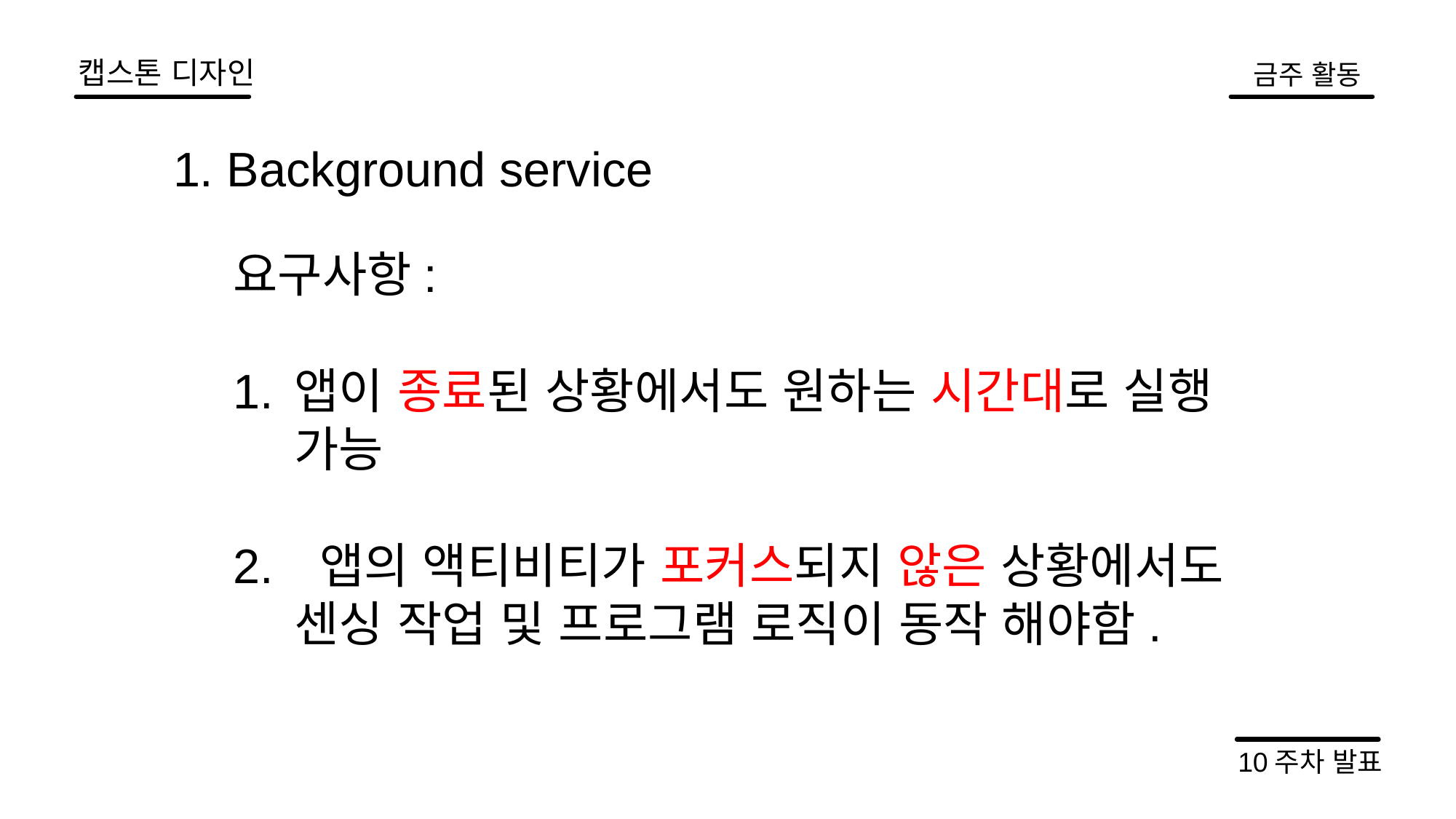

캡스톤 디자인
금주 활동
1. Background service
요구사항:

앱이 종료된 상황에서도 원하는 시간대로 실행 가능

 앱의 액티비티가 포커스되지 않은 상황에서도 센싱 작업 및 프로그램 로직이 동작 해야함.

10주차 발표